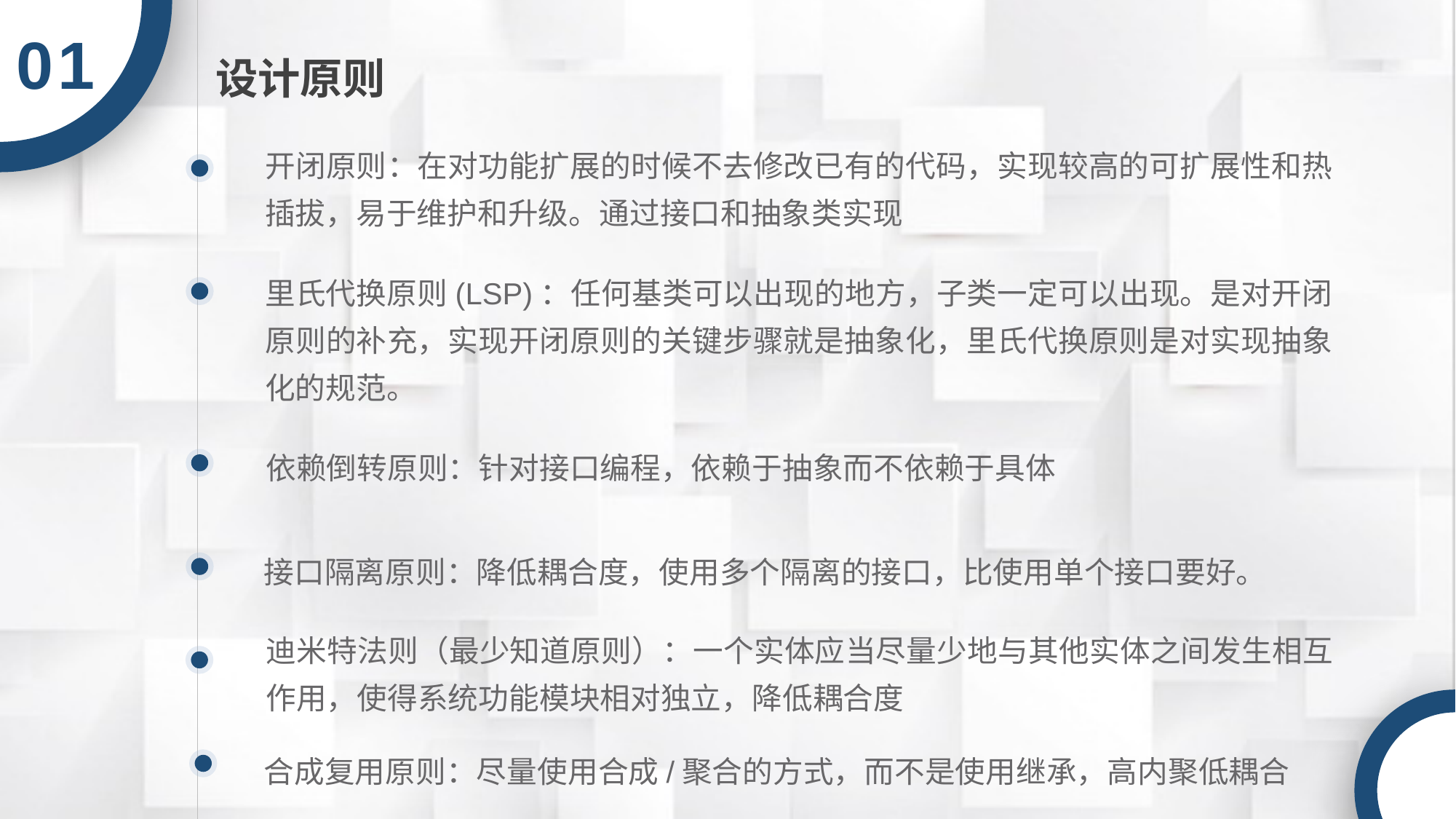

01
设计原则
开闭原则：在对功能扩展的时候不去修改已有的代码，实现较高的可扩展性和热插拔，易于维护和升级。通过接口和抽象类实现

里氏代换原则(LSP)：任何基类可以出现的地方，子类一定可以出现。是对开闭原则的补充，实现开闭原则的关键步骤就是抽象化，里氏代换原则是对实现抽象化的规范。

依赖倒转原则：针对接口编程，依赖于抽象而不依赖于具体

接口隔离原则：降低耦合度，使用多个隔离的接口，比使用单个接口要好。

迪米特法则（最少知道原则）：一个实体应当尽量少地与其他实体之间发生相互作用，使得系统功能模块相对独立，降低耦合度

合成复用原则：尽量使用合成/聚合的方式，而不是使用继承，高内聚低耦合